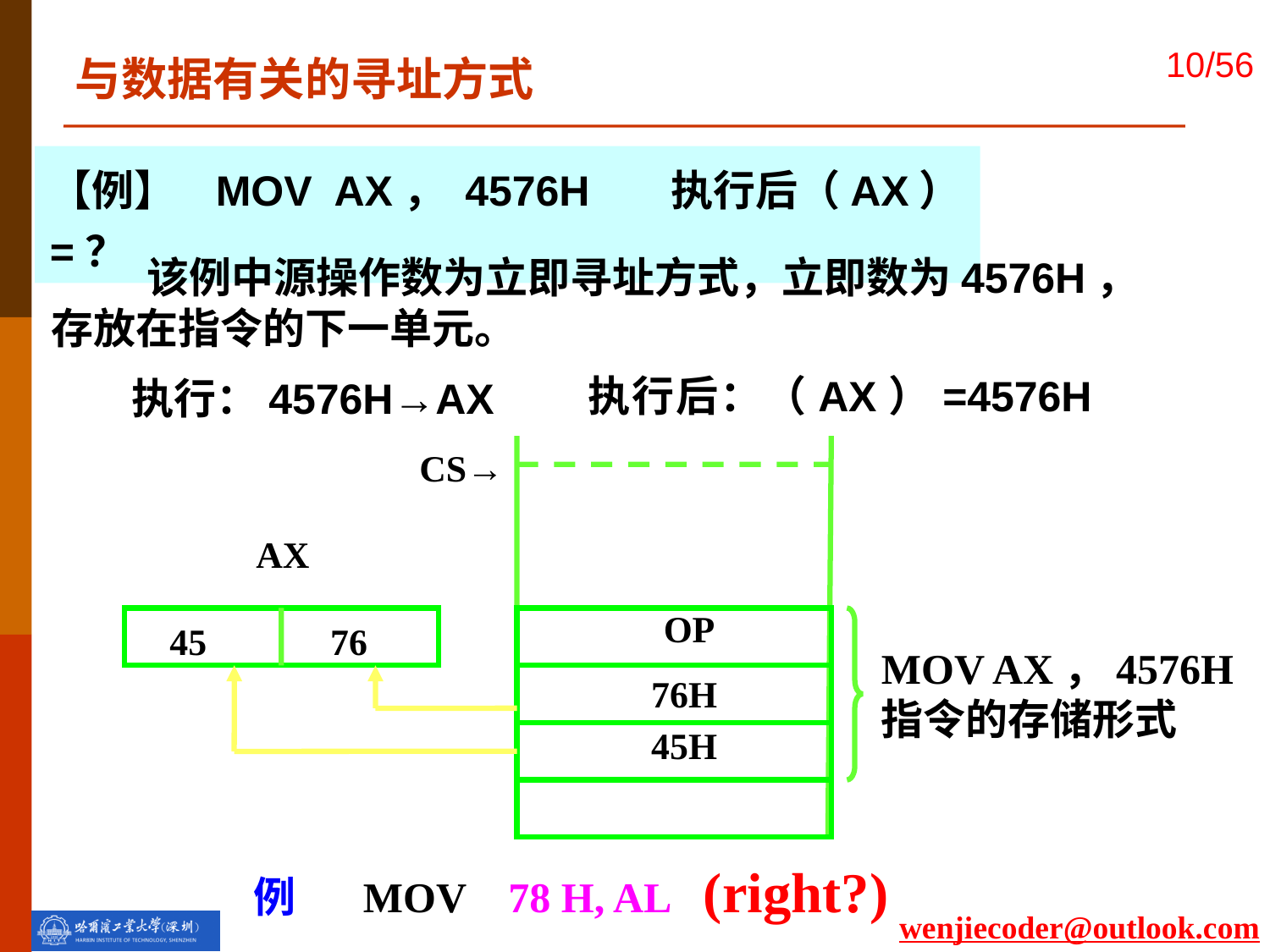

与数据有关的寻址方式
【例】   MOV  AX， 4576H      执行后（AX）=？
         该例中源操作数为立即寻址方式，立即数为4576H，存放在指令的下一单元。
执行后：（AX）=4576H
执行：4576H→AX
           CS→

       AX

MOV AX，4576H
指令的存储形式

OP
45
76
76H
45H
例      MOV    78 H, AL   (right?)